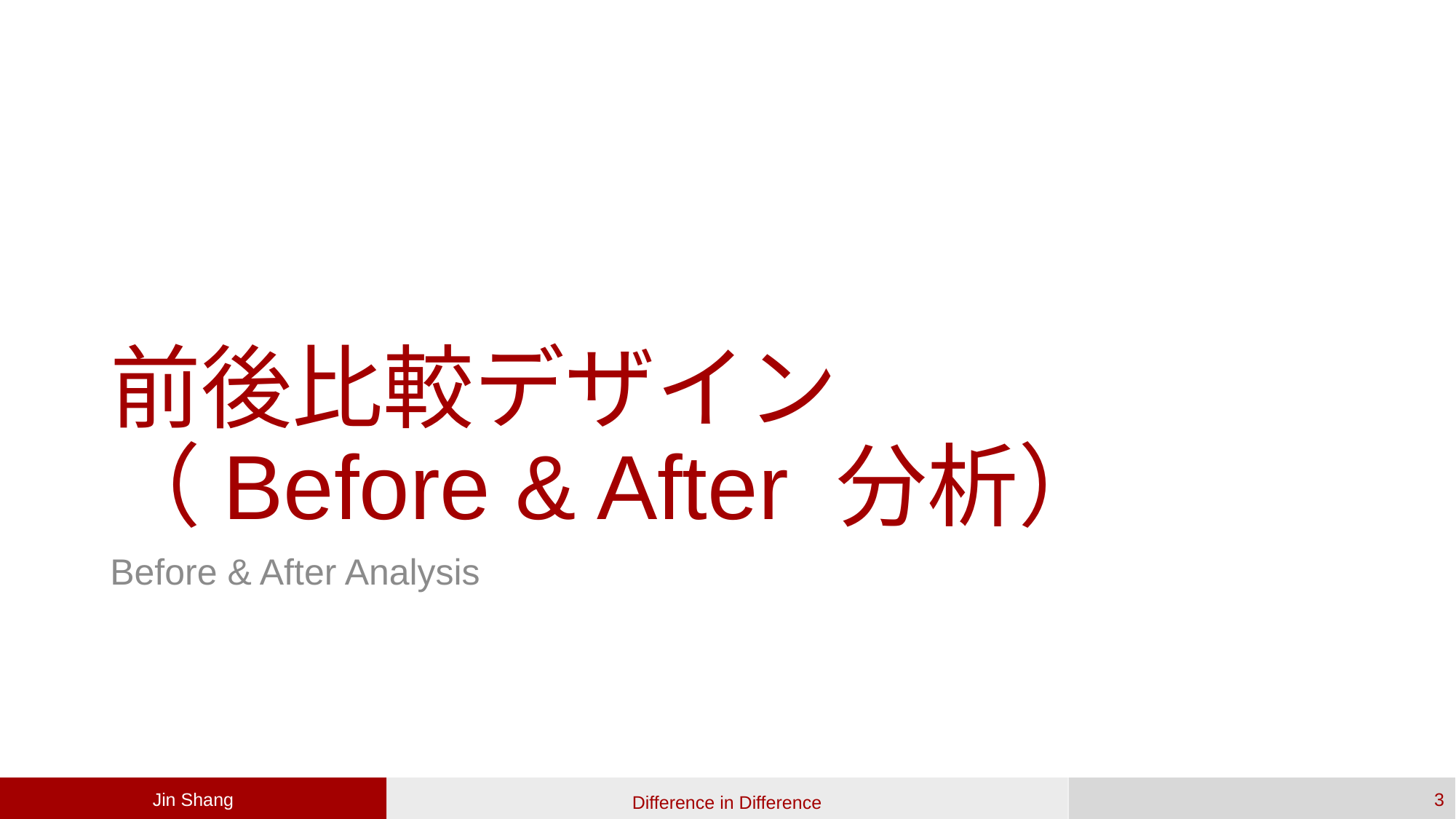

# 前後比較デザイン （Before & After 分析）
Before & After Analysis

Jin Shang
3
Difference in Difference